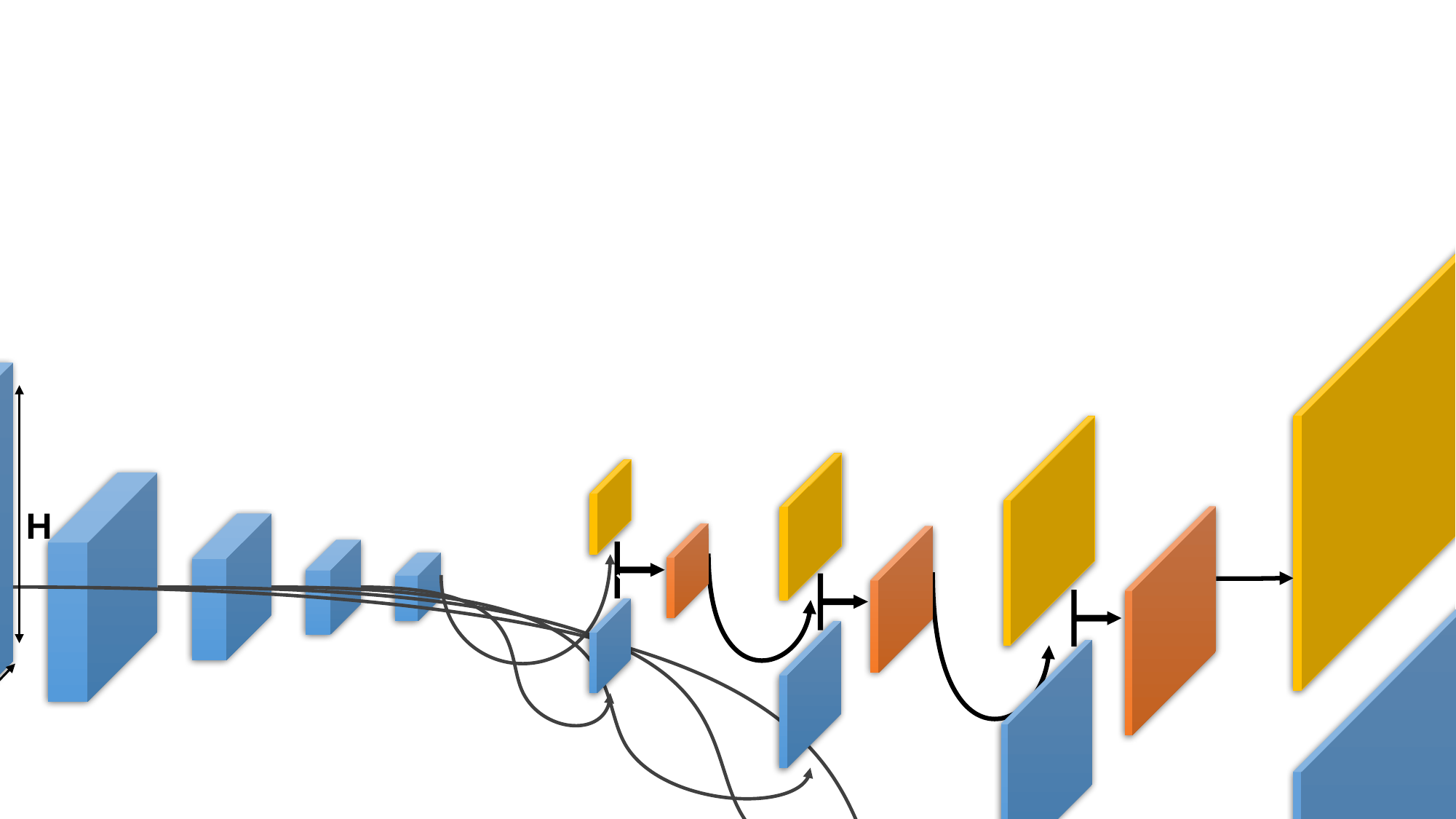

H

H

、

W
W
反卷积层
融合层

卷积层